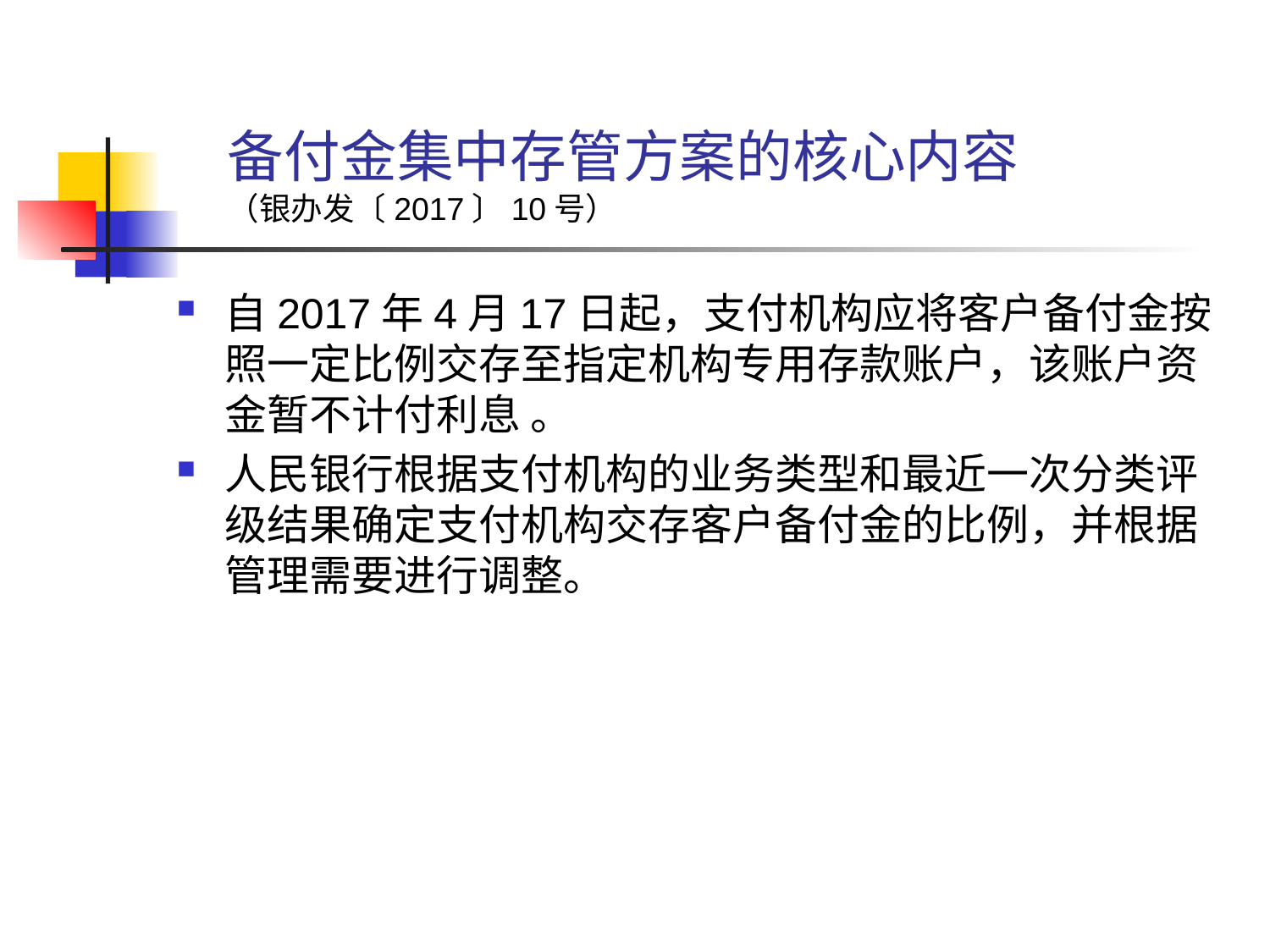

# 备付金集中存管方案的核心内容 （银办发〔2017〕10号）
自2017年4月17日起，支付机构应将客户备付金按照一定比例交存至指定机构专用存款账户，该账户资金暂不计付利息 。
人民银行根据支付机构的业务类型和最近一次分类评级结果确定支付机构交存客户备付金的比例，并根据管理需要进行调整。